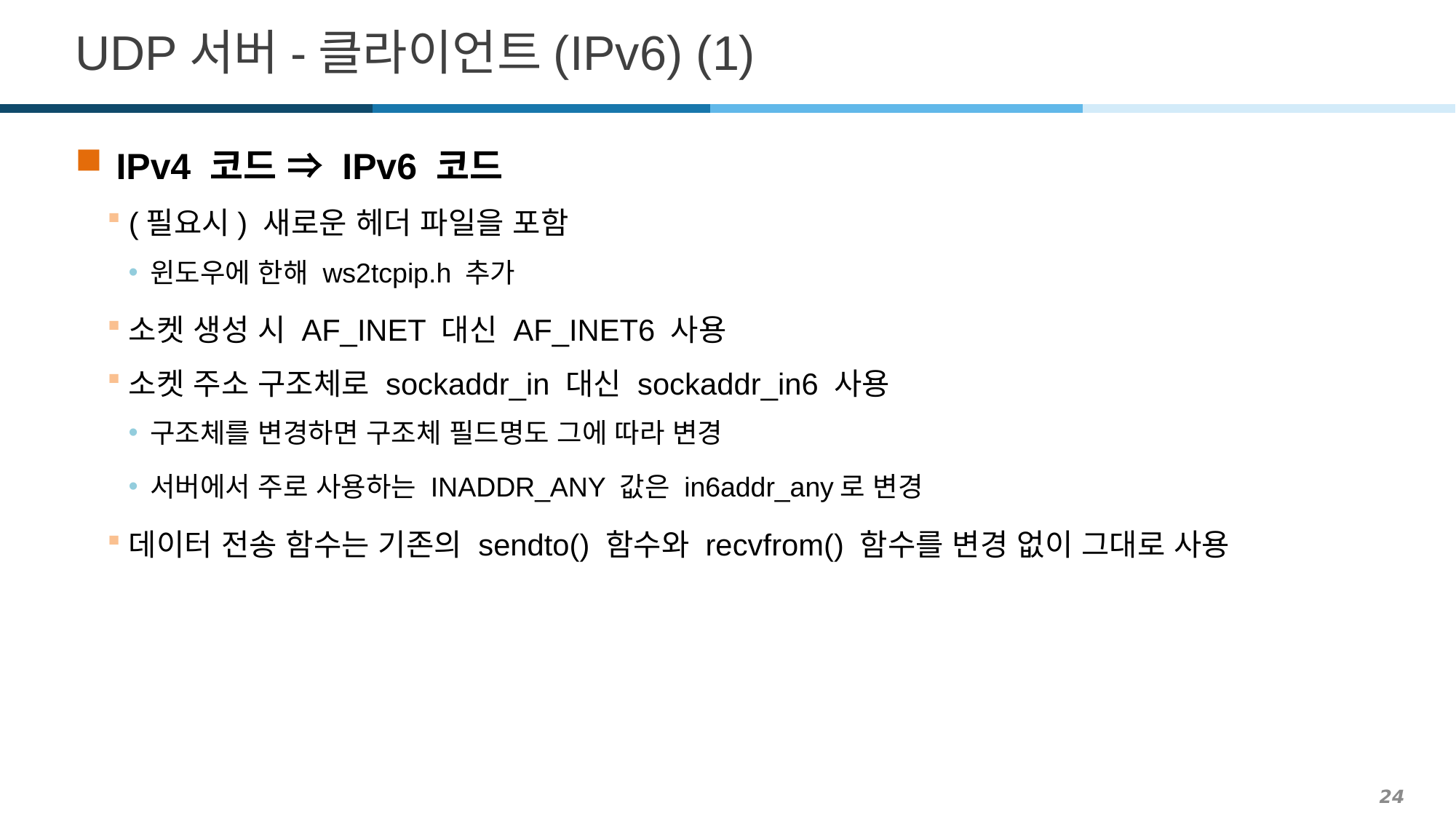

# UDP서버-클라이언트(IPv6) (1)
IPv4 코드 ⇒ IPv6 코드
(필요시) 새로운 헤더 파일을 포함
윈도우에 한해 ws2tcpip.h 추가
소켓 생성 시 AF_INET 대신 AF_INET6 사용
소켓 주소 구조체로 sockaddr_in 대신 sockaddr_in6 사용
구조체를 변경하면 구조체 필드명도 그에 따라 변경
서버에서 주로 사용하는 INADDR_ANY 값은 in6addr_any로 변경
데이터 전송 함수는 기존의 sendto() 함수와 recvfrom() 함수를 변경 없이 그대로 사용